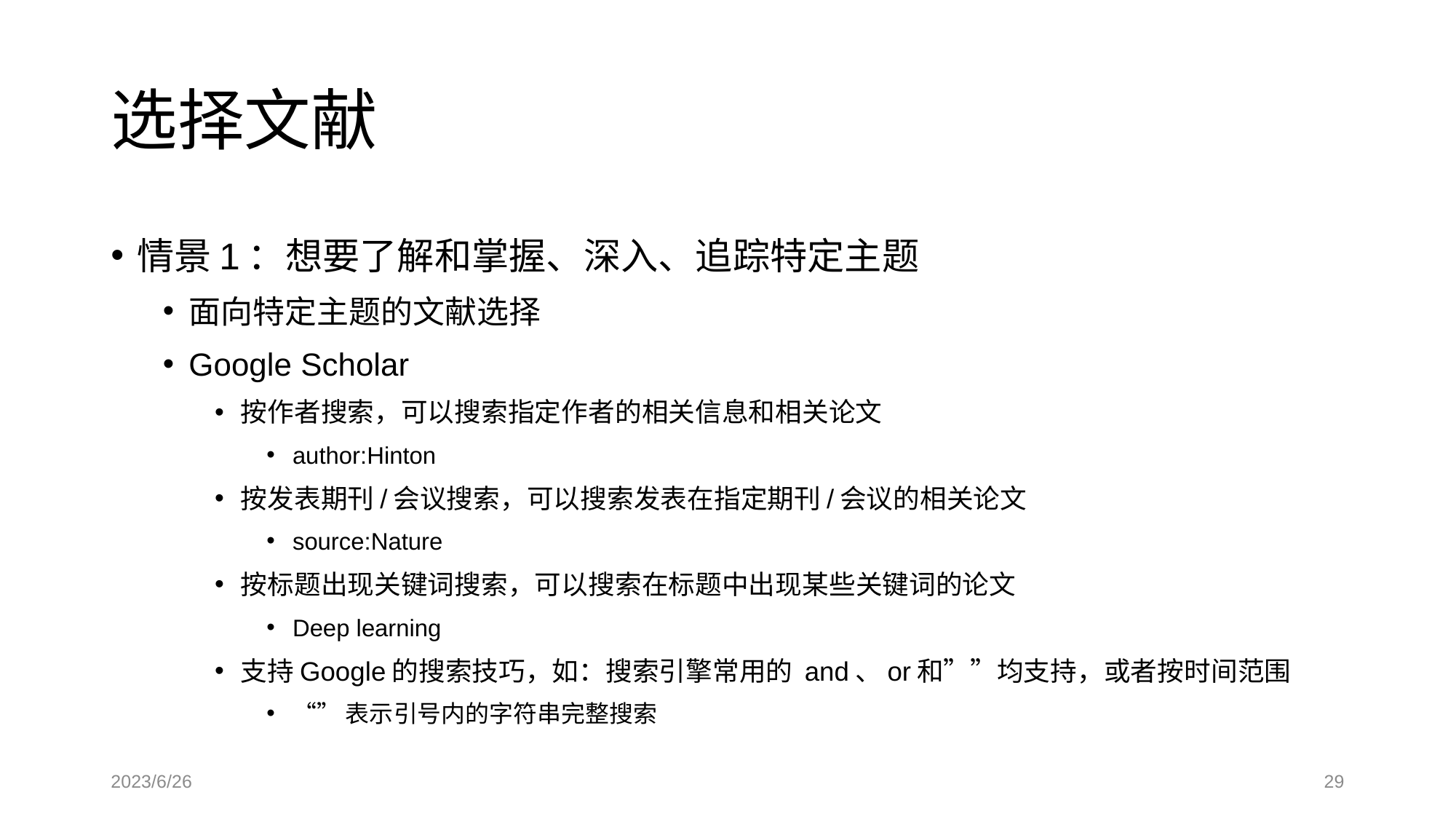

# 选择文献
情景1：想要了解和掌握、深入、追踪特定主题
面向特定主题的文献选择
Google Scholar
按作者搜索，可以搜索指定作者的相关信息和相关论文
author:Hinton
按发表期刊/会议搜索，可以搜索发表在指定期刊/会议的相关论文
source:Nature
按标题出现关键词搜索，可以搜索在标题中出现某些关键词的论文
Deep learning
支持Google的搜索技巧，如：搜索引擎常用的 and、or和””均支持，或者按时间范围
“”表示引号内的字符串完整搜索
2023/6/26
29